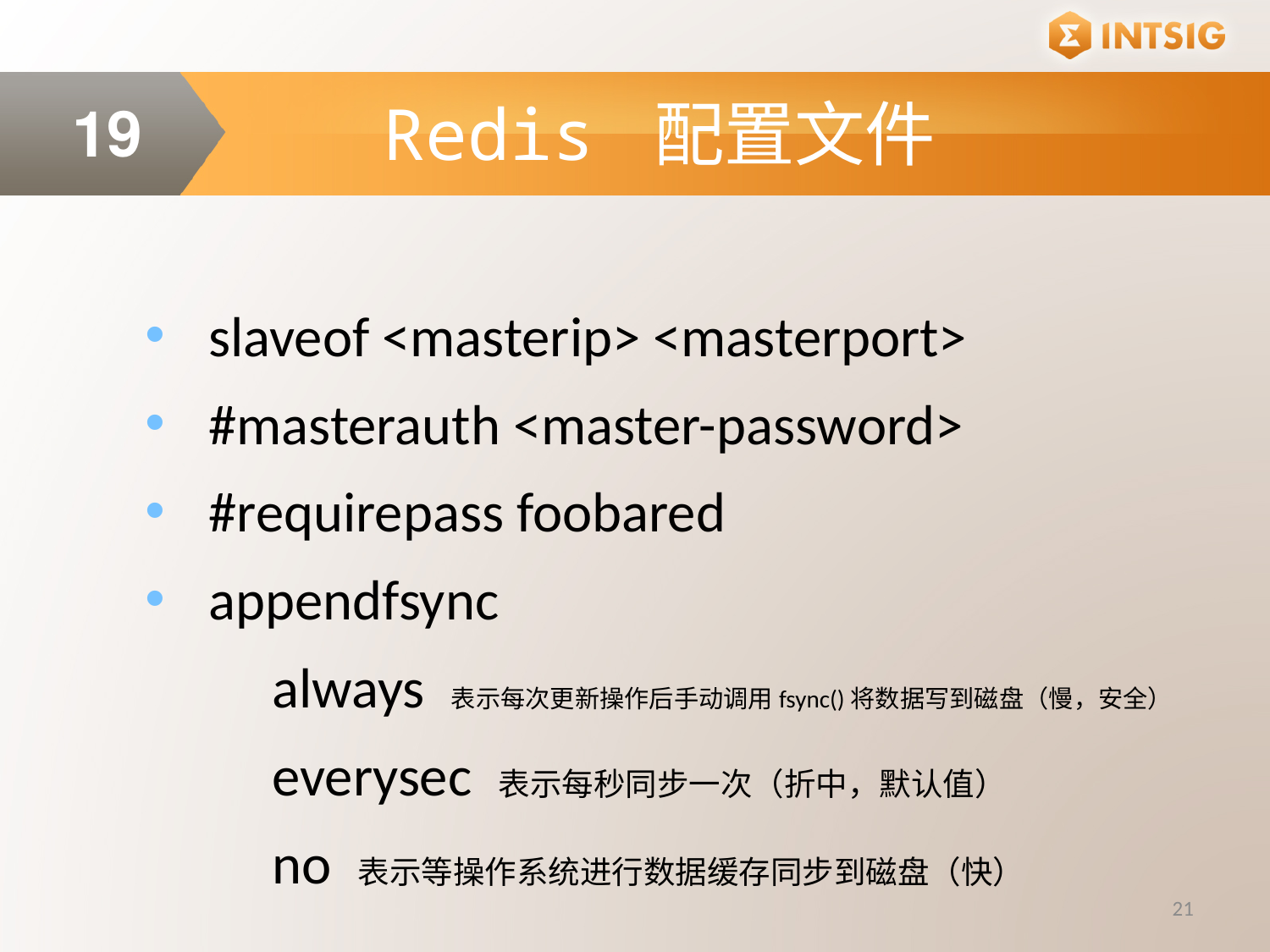

Redis 配置文件
19
slaveof <masterip> <masterport>
#masterauth <master-password>
#requirepass foobared
appendfsync
	always 表示每次更新操作后手动调用fsync()将数据写到磁盘（慢，安全）
	everysec 表示每秒同步一次（折中，默认值）
	no 表示等操作系统进行数据缓存同步到磁盘（快）

21